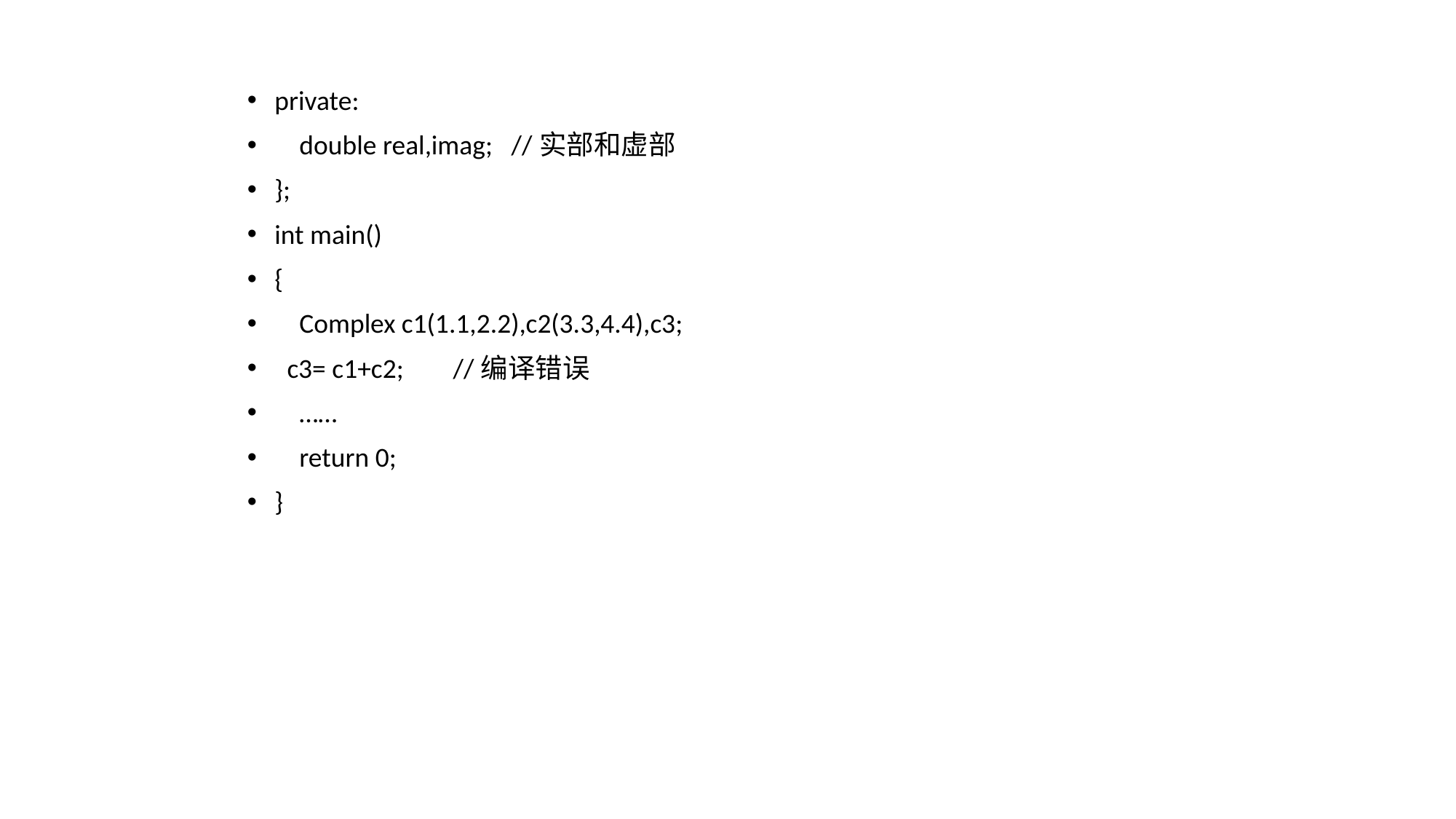

private:
    double real,imag;   //实部和虚部
};
int main()
{
    Complex c1(1.1,2.2),c2(3.3,4.4),c3;
  c3= c1+c2;        //编译错误
    ……
    return 0;
}